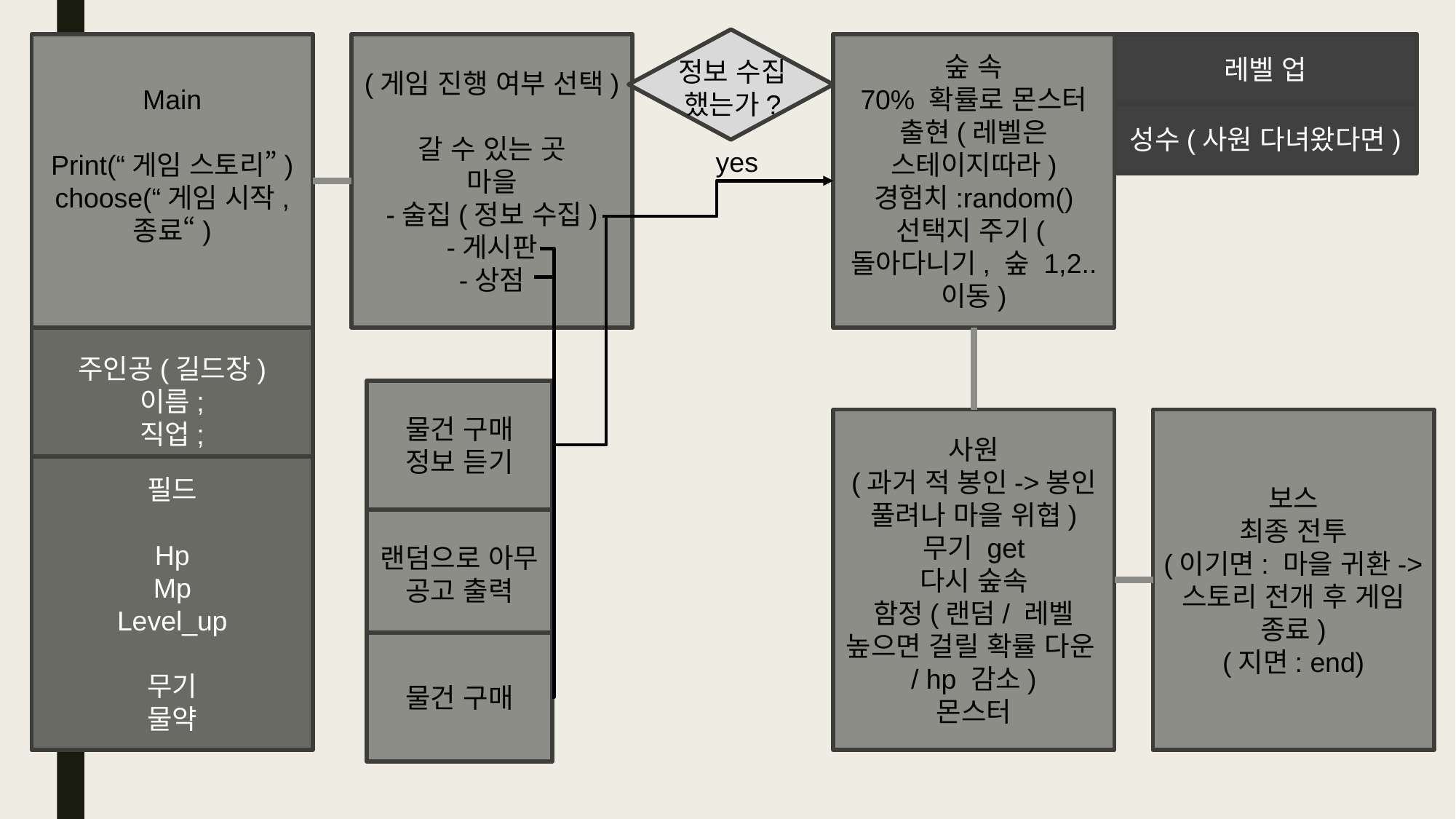

Main

Print(“게임 스토리”)
choose(“게임 시작,
종료“)

(게임 진행 여부 선택)

갈 수 있는 곳
마을
-술집(정보 수집)
-게시판
-상점
숲 속
70% 확률로 몬스터 출현(레벨은 스테이지따라)
경험치:random()
선택지 주기(돌아다니기, 숲 1,2.. 이동)
레벨 업
정보 수집
했는가?

성수(사원 다녀왔다면)
yes
주인공(길드장)
이름;
직업;
물건 구매
정보 듣기
사원
(과거 적 봉인->봉인 풀려나 마을 위협)
무기 get
다시 숲속
함정(랜덤/ 레벨 높으면 걸릴 확률 다운/ hp 감소)
몬스터
보스
최종 전투
(이기면: 마을 귀환->스토리 전개 후 게임 종료)
(지면: end)
필드

Hp
Mp
Level_up

무기
물약
랜덤으로 아무
공고 출력
물건 구매